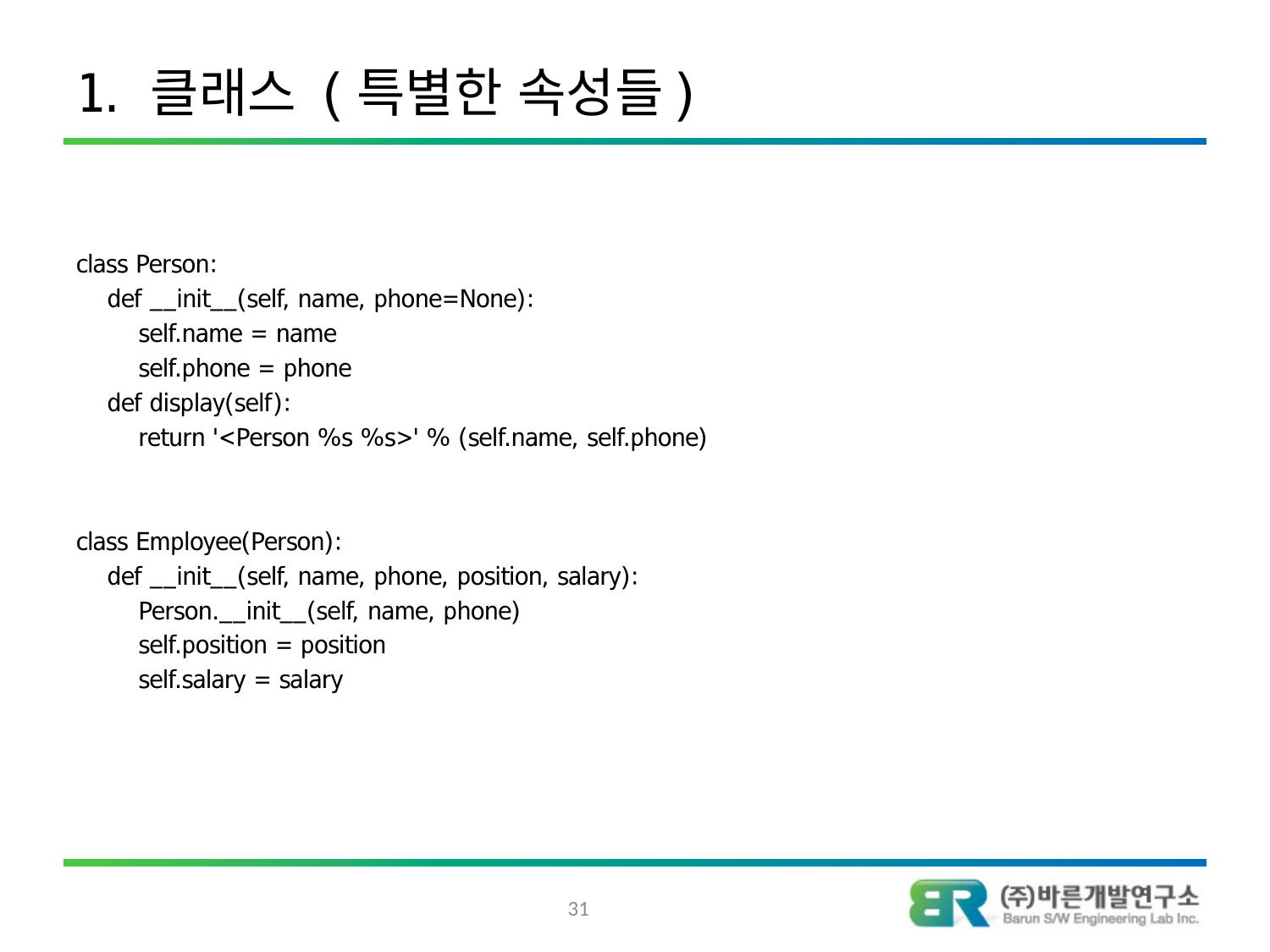

# 1. 클래스 (특별한 속성들)

class Person:
    def __init__(self, name, phone=None):
        self.name = name
        self.phone = phone
    def display(self):
        return '<Person %s %s>' % (self.name, self.phone)

class Employee(Person):
    def __init__(self, name, phone, position, salary):
        Person.__init__(self, name, phone)
        self.position = position
        self.salary = salary

31